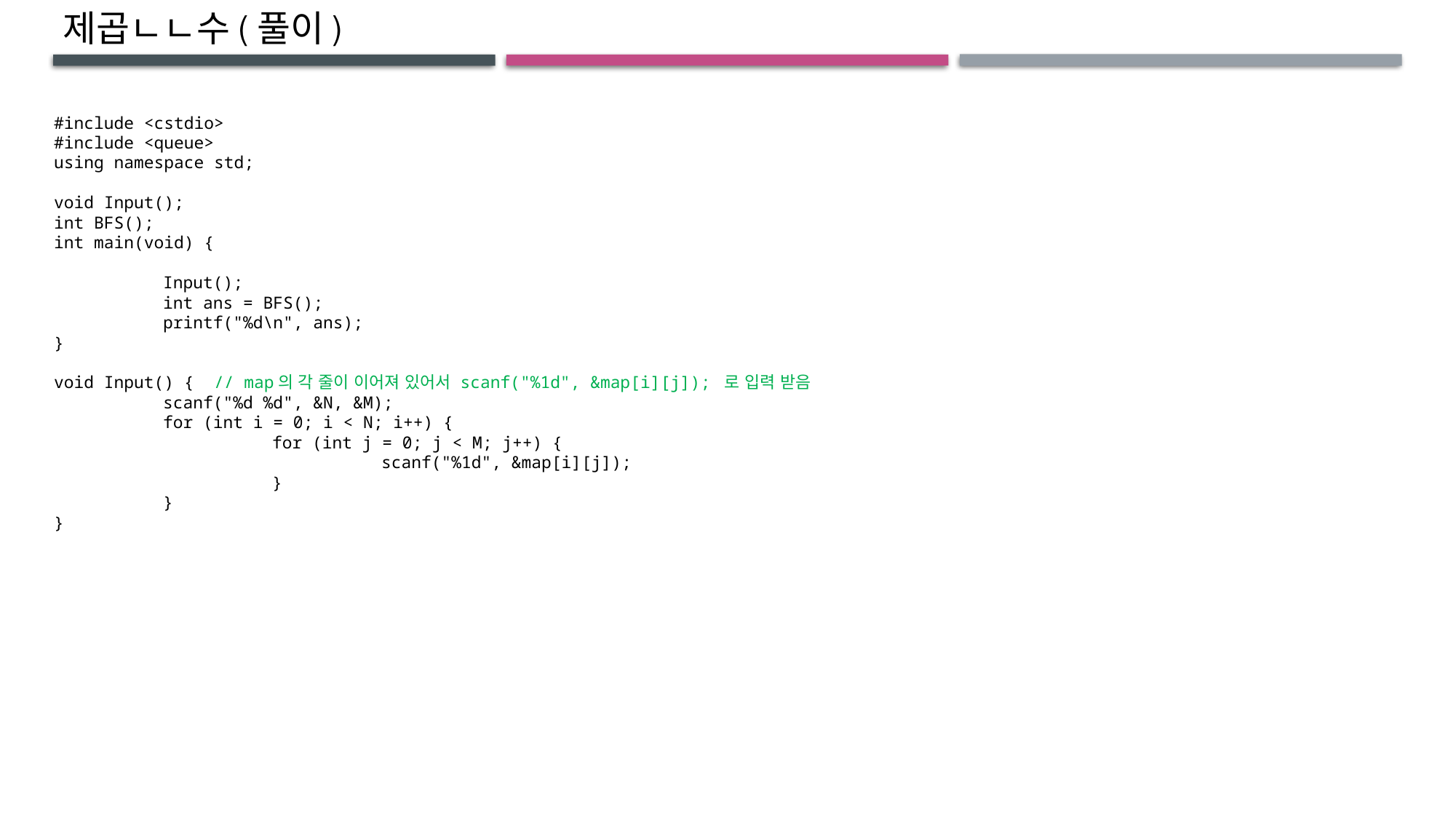

제곱ㄴㄴ수(풀이)
#include <cstdio>
#include <queue>
using namespace std;

void Input();
int BFS();
int main(void) {

	Input();
	int ans = BFS();
	printf("%d\n", ans);
}

void Input() {  // map의 각 줄이 이어져 있어서 scanf("%1d", &map[i][j]); 로 입력 받음
	scanf("%d %d", &N, &M);
	for (int i = 0; i < N; i++) {
		for (int j = 0; j < M; j++) {
			scanf("%1d", &map[i][j]);
		}
	}
}